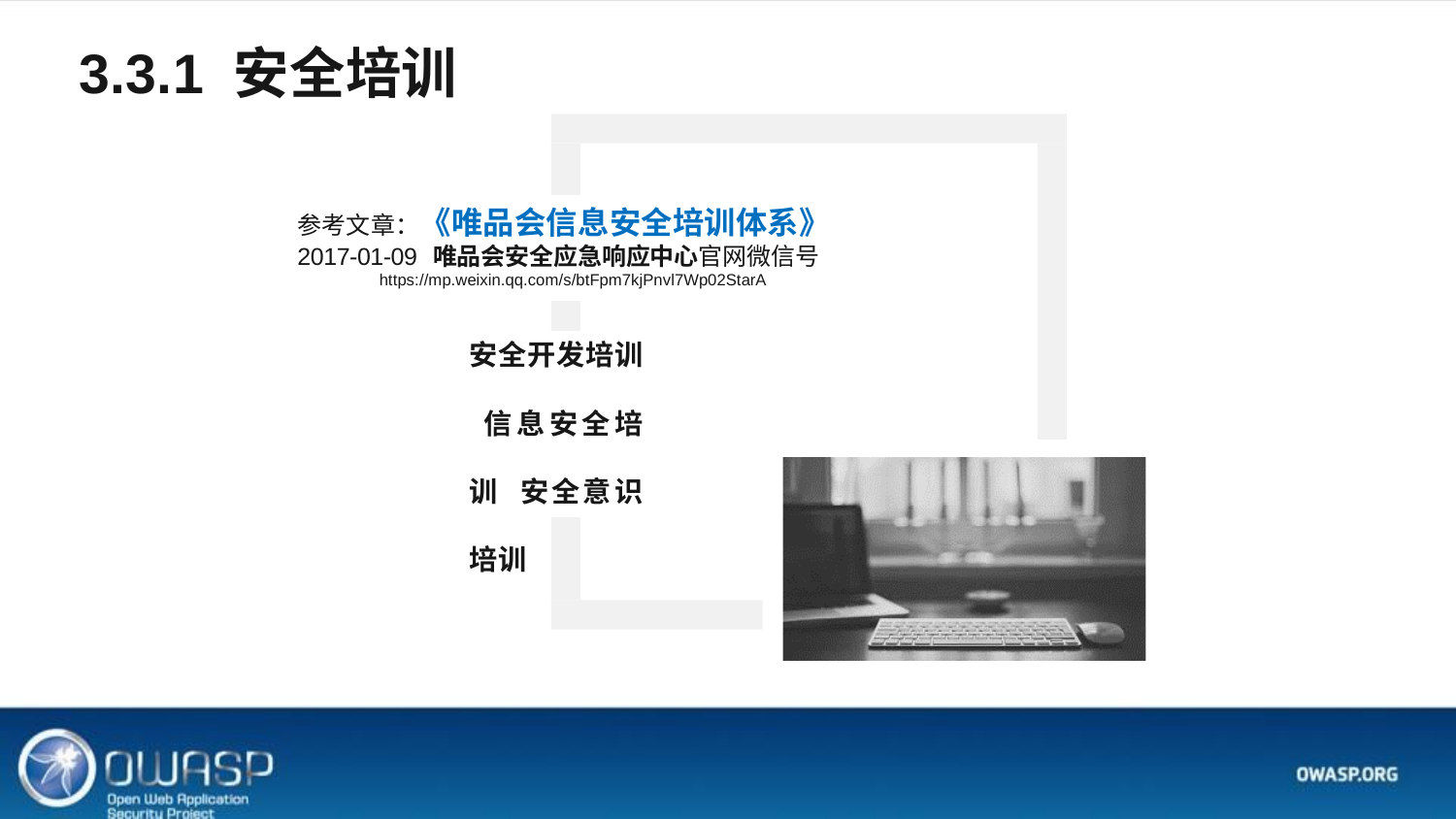

# 3.3.1 安全培训

参考文章：《唯品会信息安全培训体系》
2017-01-09 唯品会安全应急响应中心官网微信号
https://mp.weixin.qq.com/s/btFpm7kjPnvl7Wp02StarA
安全开发培训  信息安全培训  安全意识培训